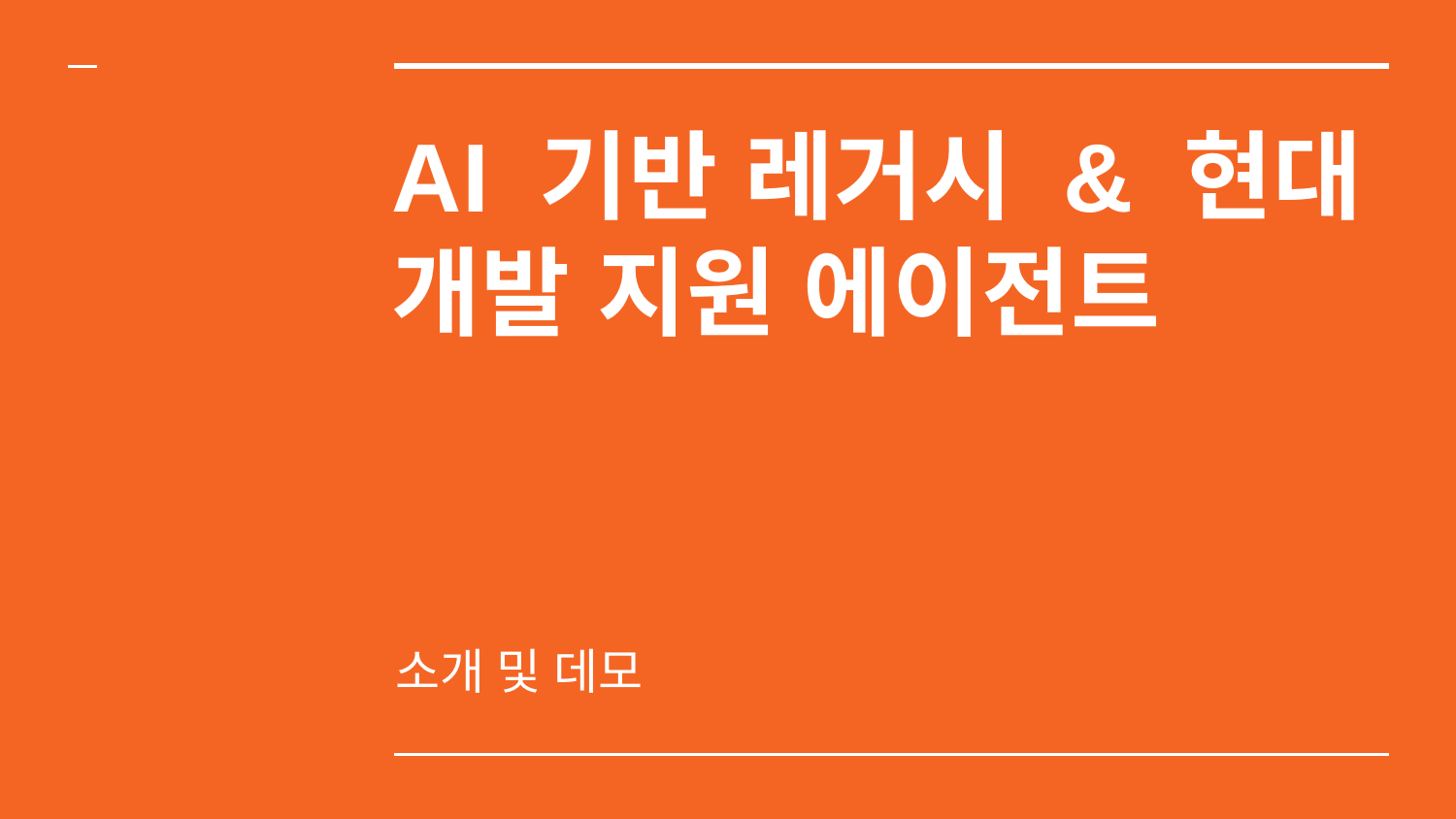

# AI 기반 레거시 & 현대 개발 지원 에이전트
소개 및 데모